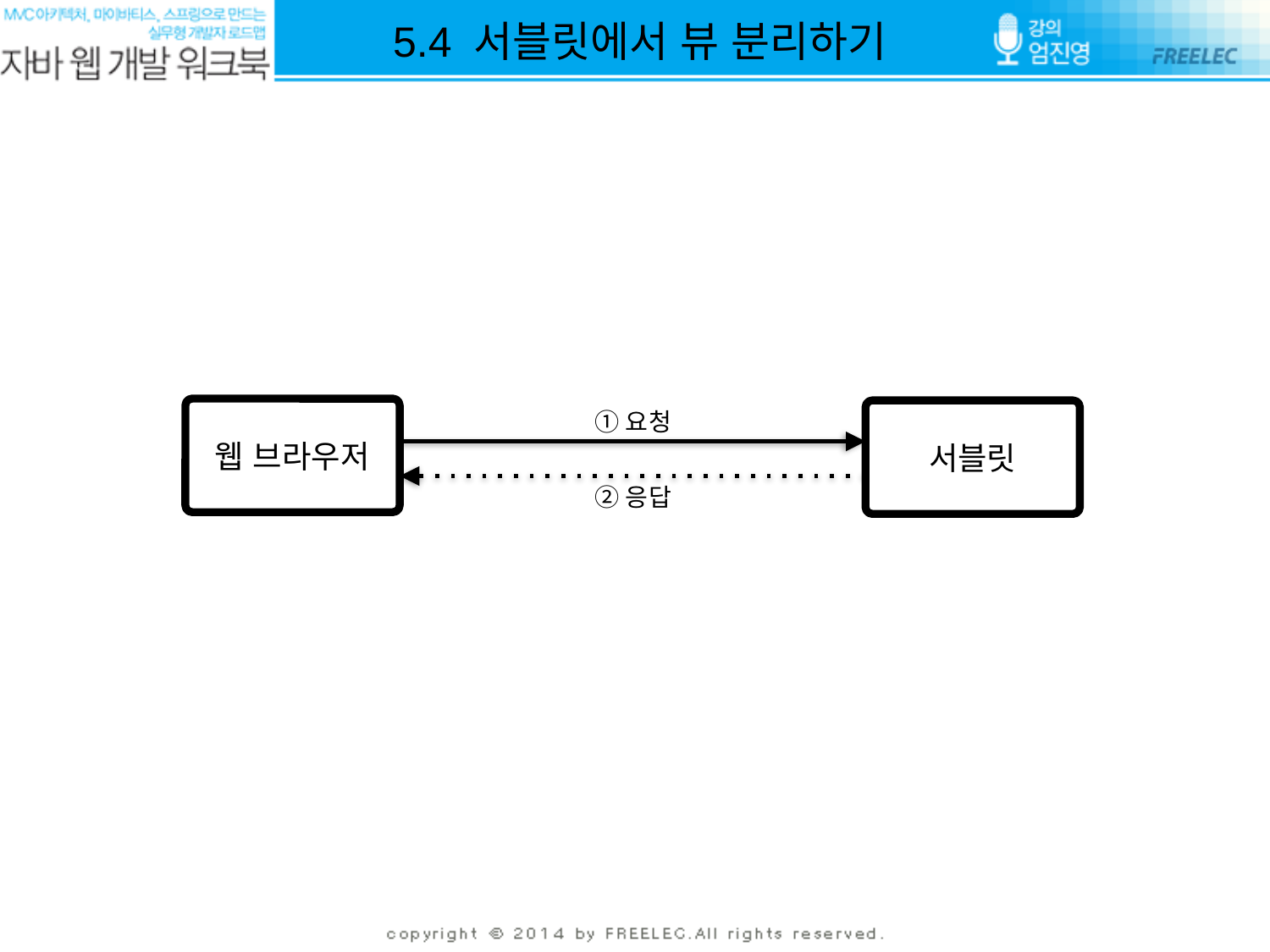

5.4 서블릿에서 뷰 분리하기
웹 브라우저
①요청
서블릿

②응답